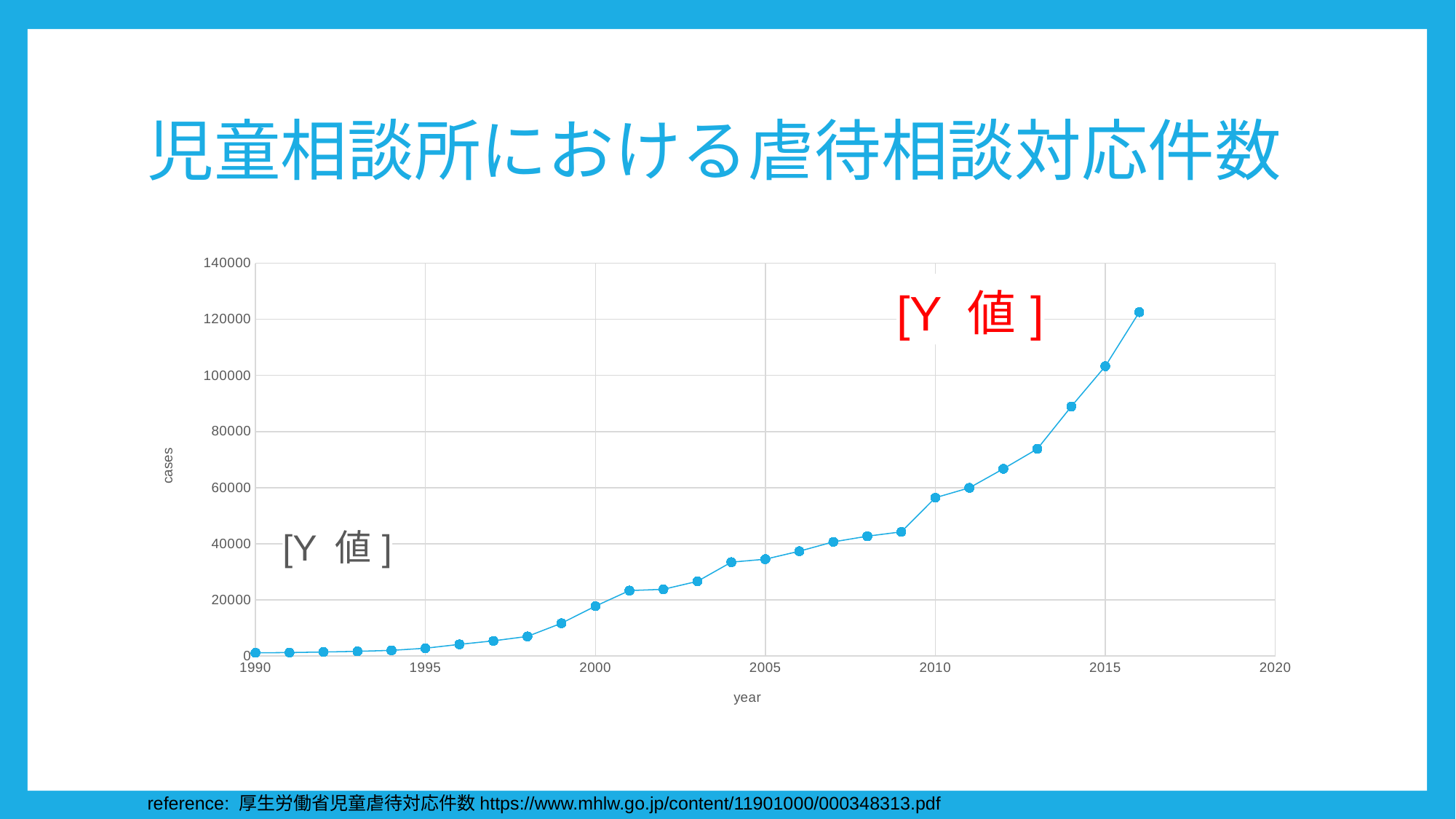

# 児童相談所における虐待相談対応件数

### Chart

| Category |  |
|---|---|
reference: 厚生労働省児童虐待対応件数https://www.mhlw.go.jp/content/11901000/000348313.pdf